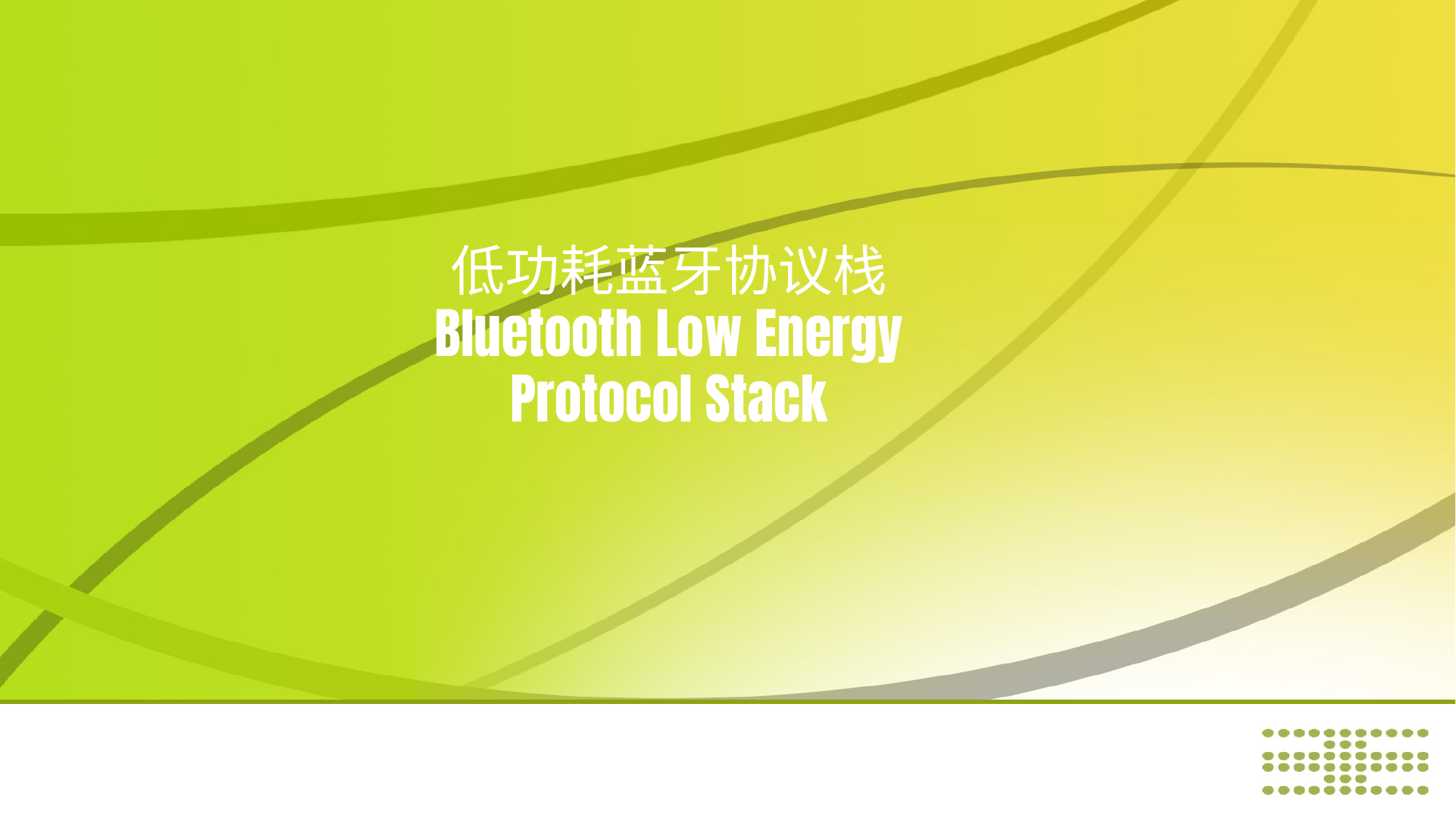

# 低功耗蓝牙协议栈 Bluetooth Low Energy Protocol Stack